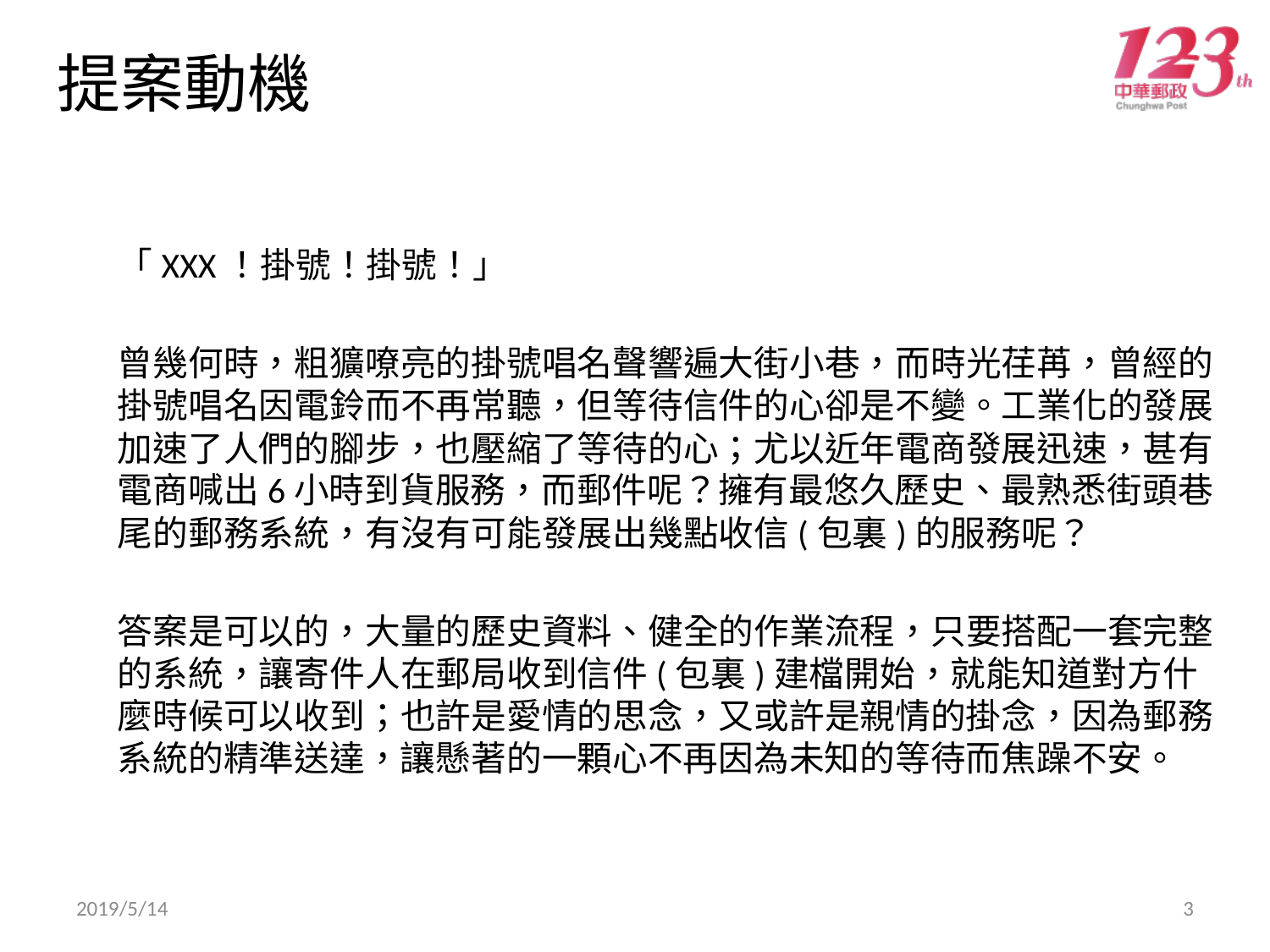

提案動機
「XXX！掛號！掛號！」

曾幾何時，粗獷嘹亮的掛號唱名聲響遍大街小巷，而時光荏苒，曾經的掛號唱名因電鈴而不再常聽，但等待信件的心卻是不變。工業化的發展加速了人們的腳步，也壓縮了等待的心；尤以近年電商發展迅速，甚有電商喊出6小時到貨服務，而郵件呢？擁有最悠久歷史、最熟悉街頭巷尾的郵務系統，有沒有可能發展出幾點收信(包裏)的服務呢？

答案是可以的，大量的歷史資料、健全的作業流程，只要搭配一套完整的系統，讓寄件人在郵局收到信件(包裏)建檔開始，就能知道對方什麼時候可以收到；也許是愛情的思念，又或許是親情的掛念，因為郵務系統的精準送達，讓懸著的一顆心不再因為未知的等待而焦躁不安。
2019/5/14
3